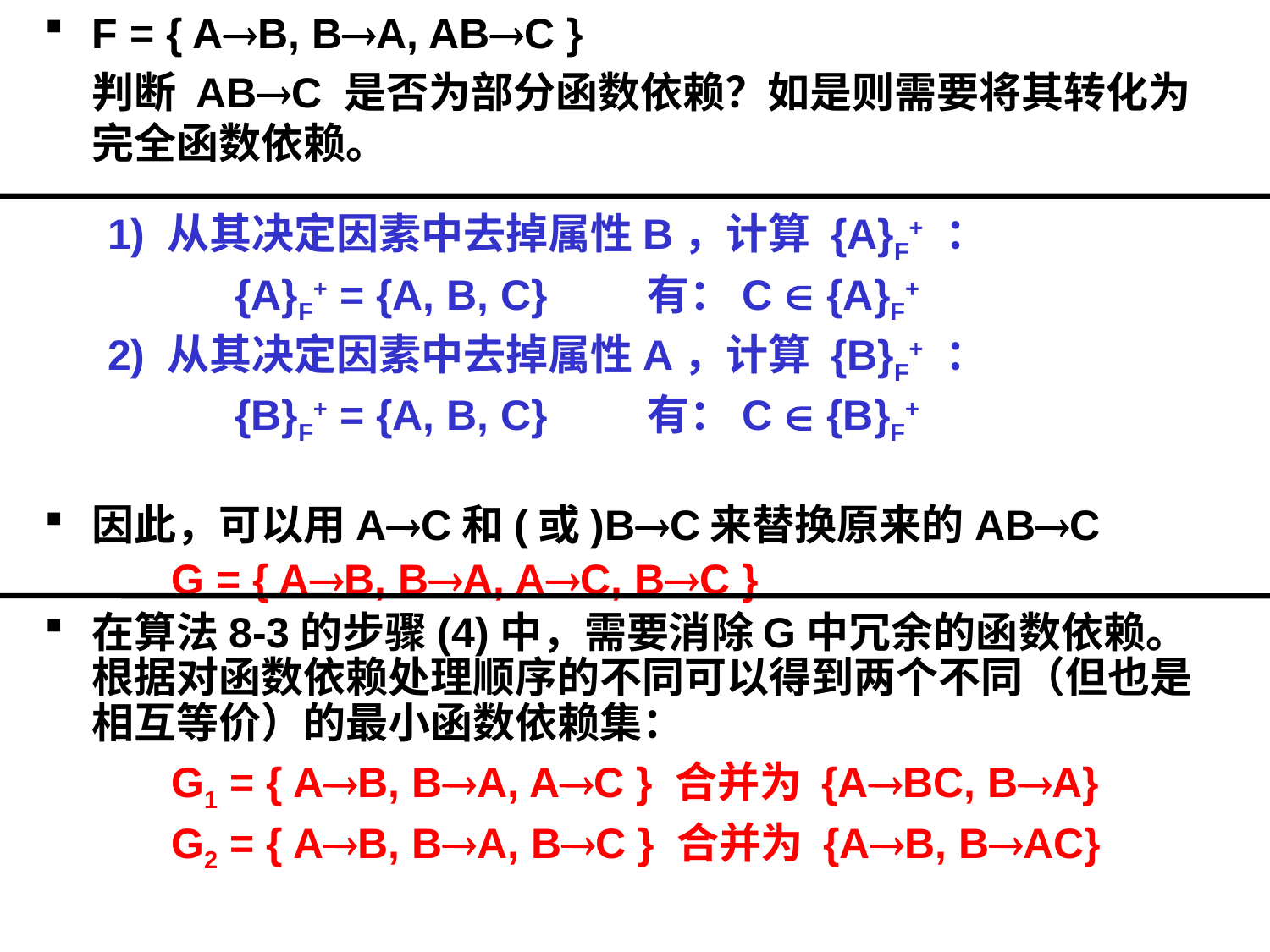

F = { A→B, B→A, AB→C }
	判断 AB→C 是否为部分函数依赖？如是则需要将其转化为完全函数依赖。

1) 从其决定因素中去掉属性B，计算 {A}F+ ：
{A}F+ = {A, B, C}	有：C ∈ {A}F+
2) 从其决定因素中去掉属性A，计算 {B}F+ ：
{B}F+ = {A, B, C}	有：C ∈ {B}F+

因此，可以用A→C和(或)B→C来替换原来的AB→C
G = { A→B, B→A, A→C, B→C }

在算法8-3的步骤(4)中，需要消除G中冗余的函数依赖。根据对函数依赖处理顺序的不同可以得到两个不同（但也是相互等价）的最小函数依赖集：
G1 = { A→B, B→A, A→C } 合并为 {A→BC, B→A}
G2 = { A→B, B→A, B→C } 合并为 {A→B, B→AC}
168
2007年度-教育部-IBM精品课程-南京大学计算机科学与技术系